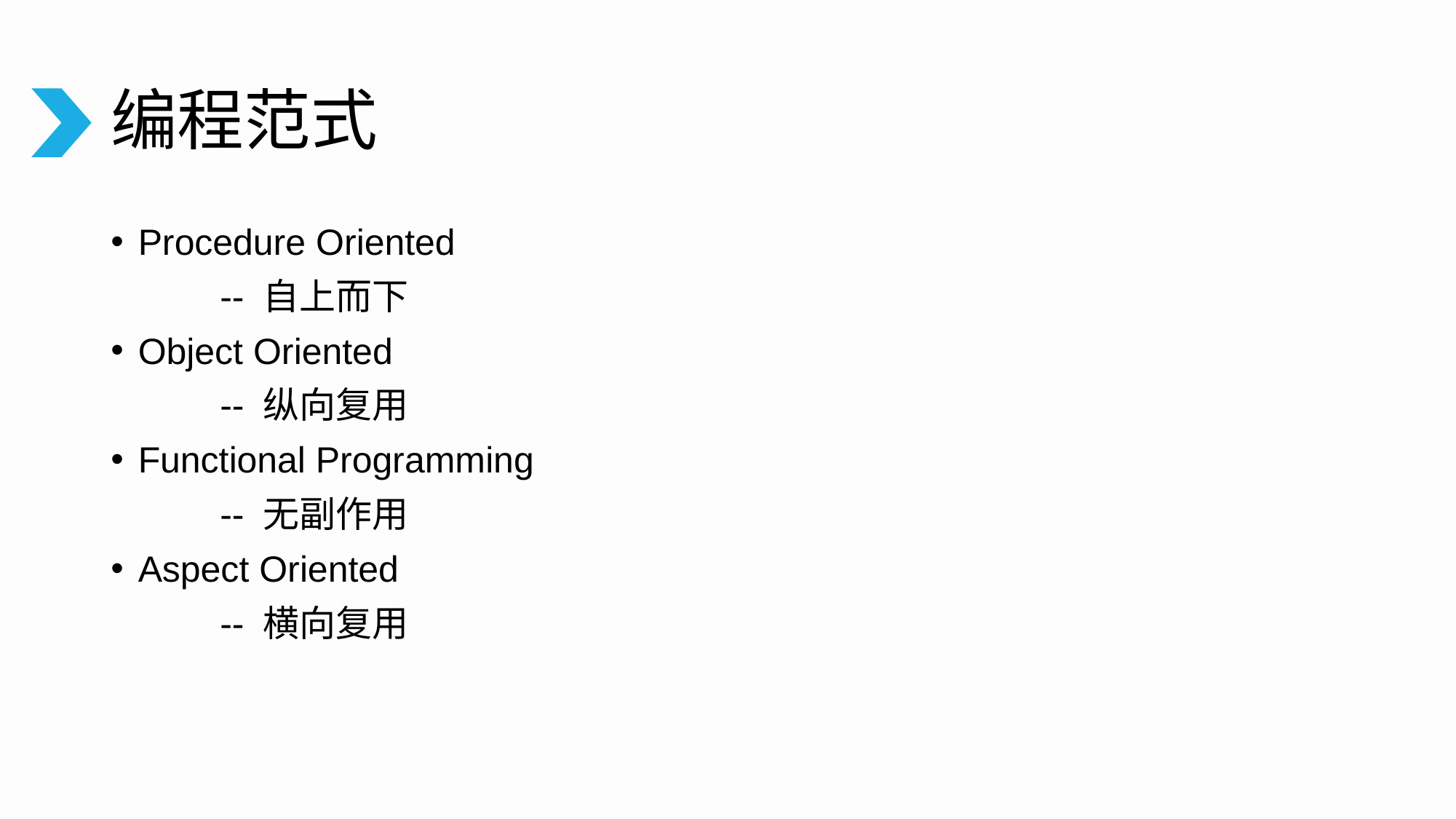

# 编程范式
Procedure Oriented
	-- 自上而下
Object Oriented
	-- 纵向复用
Functional Programming
	-- 无副作用
Aspect Oriented
	-- 横向复用